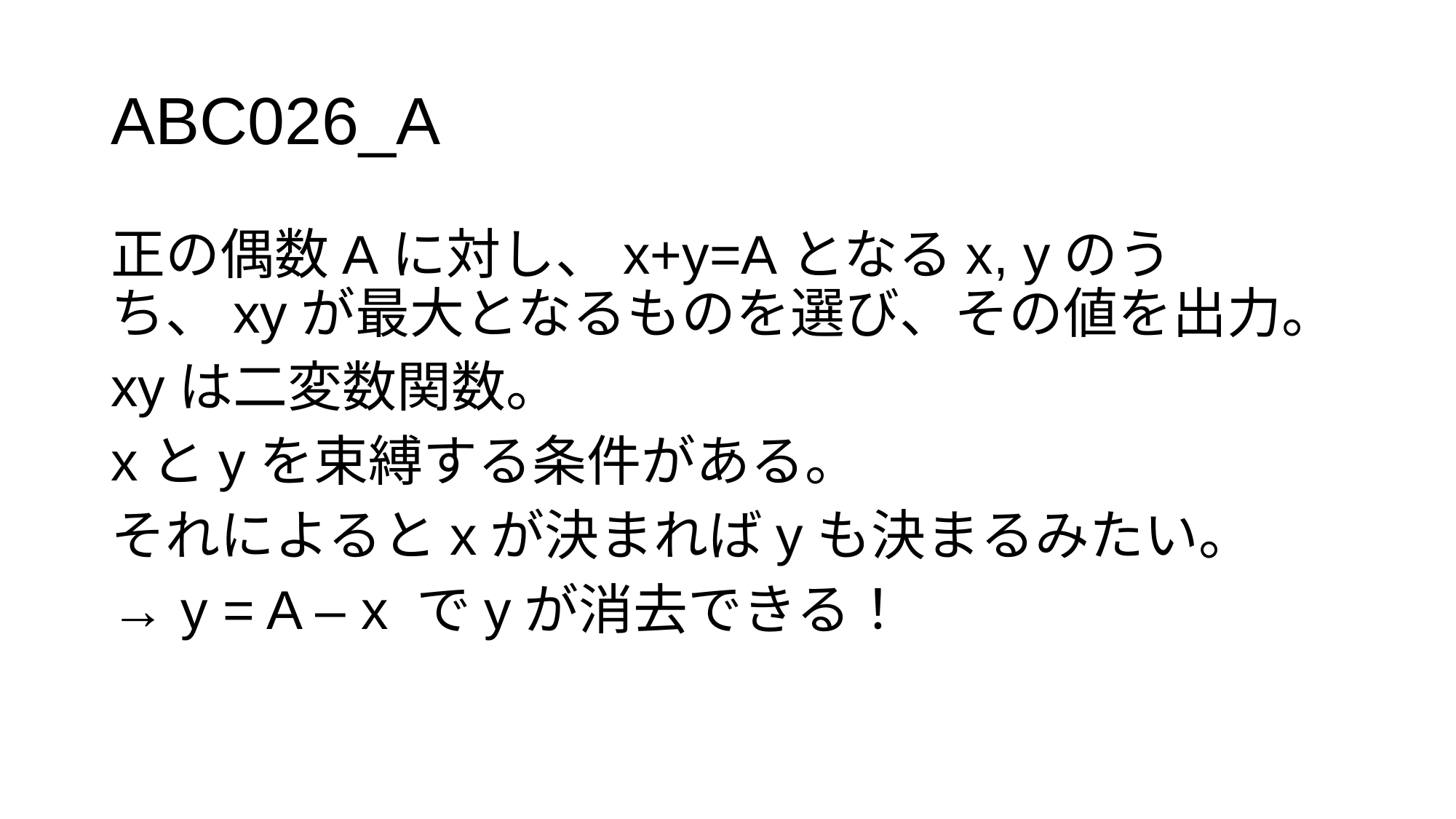

# ABC026_A
正の偶数Aに対し、x+y=Aとなるx, yのうち、xyが最大となるものを選び、その値を出力。
xyは二変数関数。
xとyを束縛する条件がある。
それによるとxが決まればyも決まるみたい。
→ y = A – x でyが消去できる！